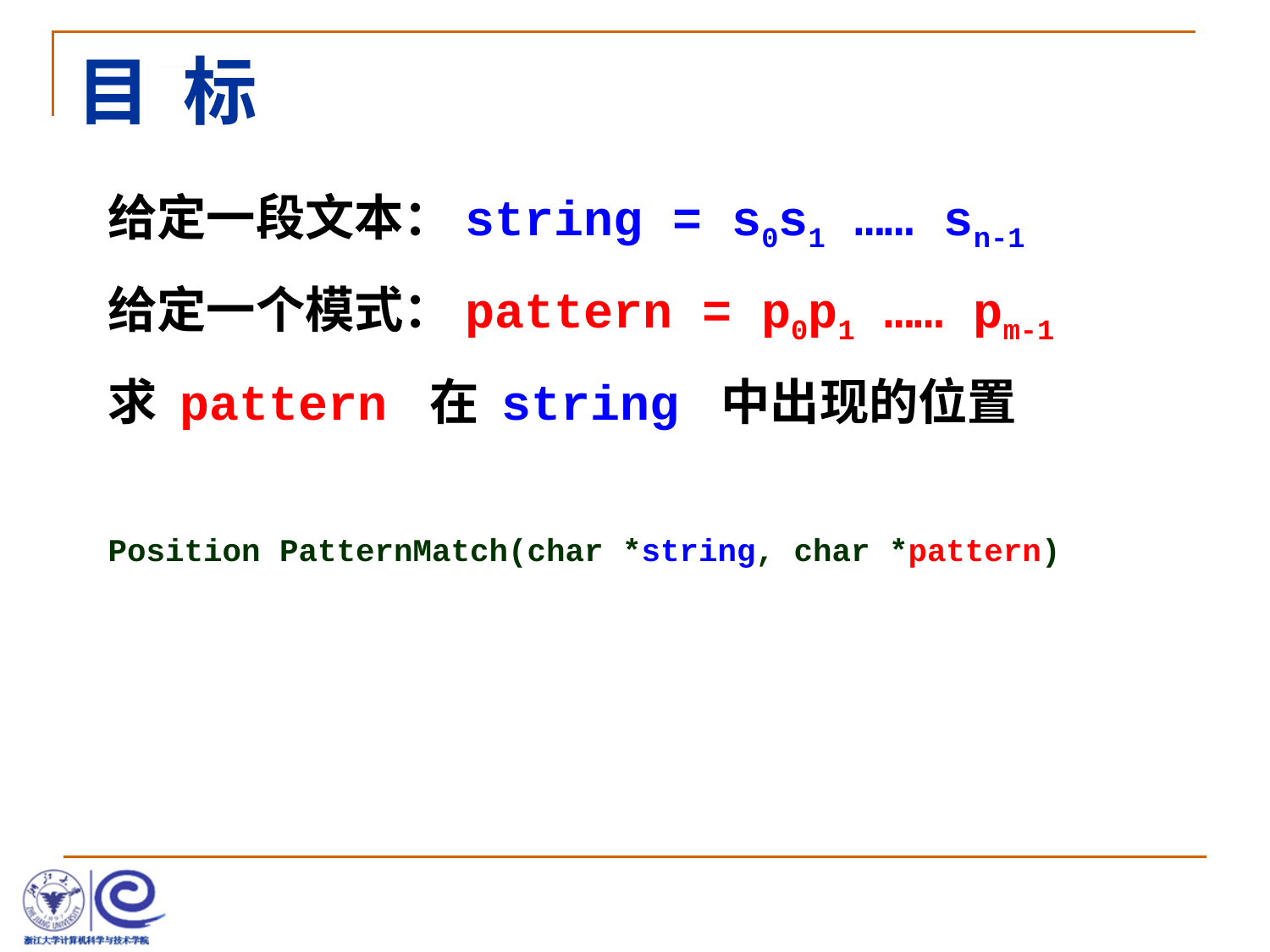

# 目  标
给定一段文本：string = s0s1 …… sn-1
给定一个模式：pattern = p0p1 …… pm-1
求 pattern 在 string 中出现的位置

Position PatternMatch(char *string, char *pattern)